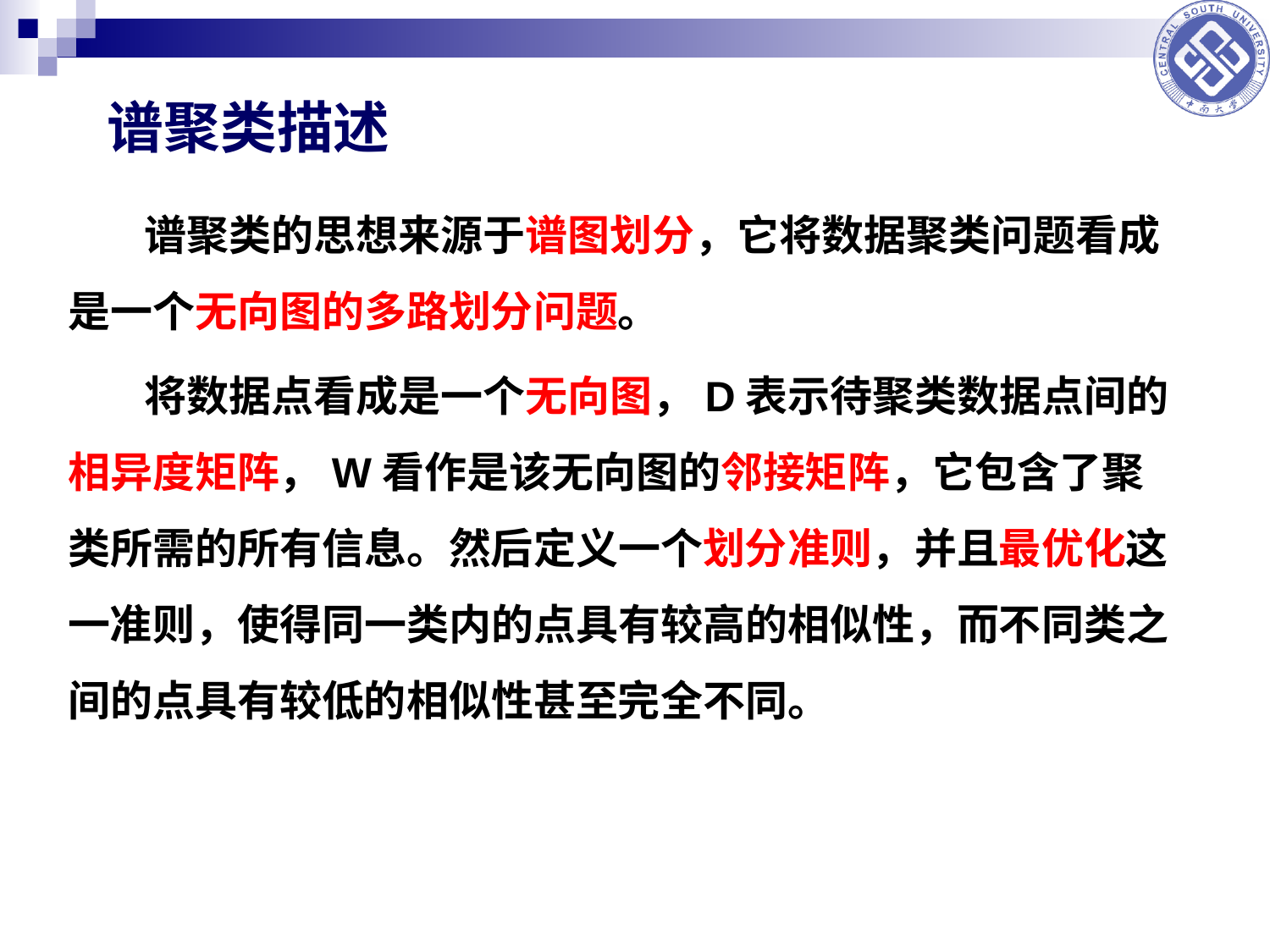

谱聚类描述
       谱聚类的思想来源于谱图划分，它将数据聚类问题看成是一个无向图的多路划分问题。
       将数据点看成是一个无向图，D表示待聚类数据点间的相异度矩阵，W看作是该无向图的邻接矩阵，它包含了聚类所需的所有信息。然后定义一个划分准则，并且最优化这一准则，使得同一类内的点具有较高的相似性，而不同类之间的点具有较低的相似性甚至完全不同。